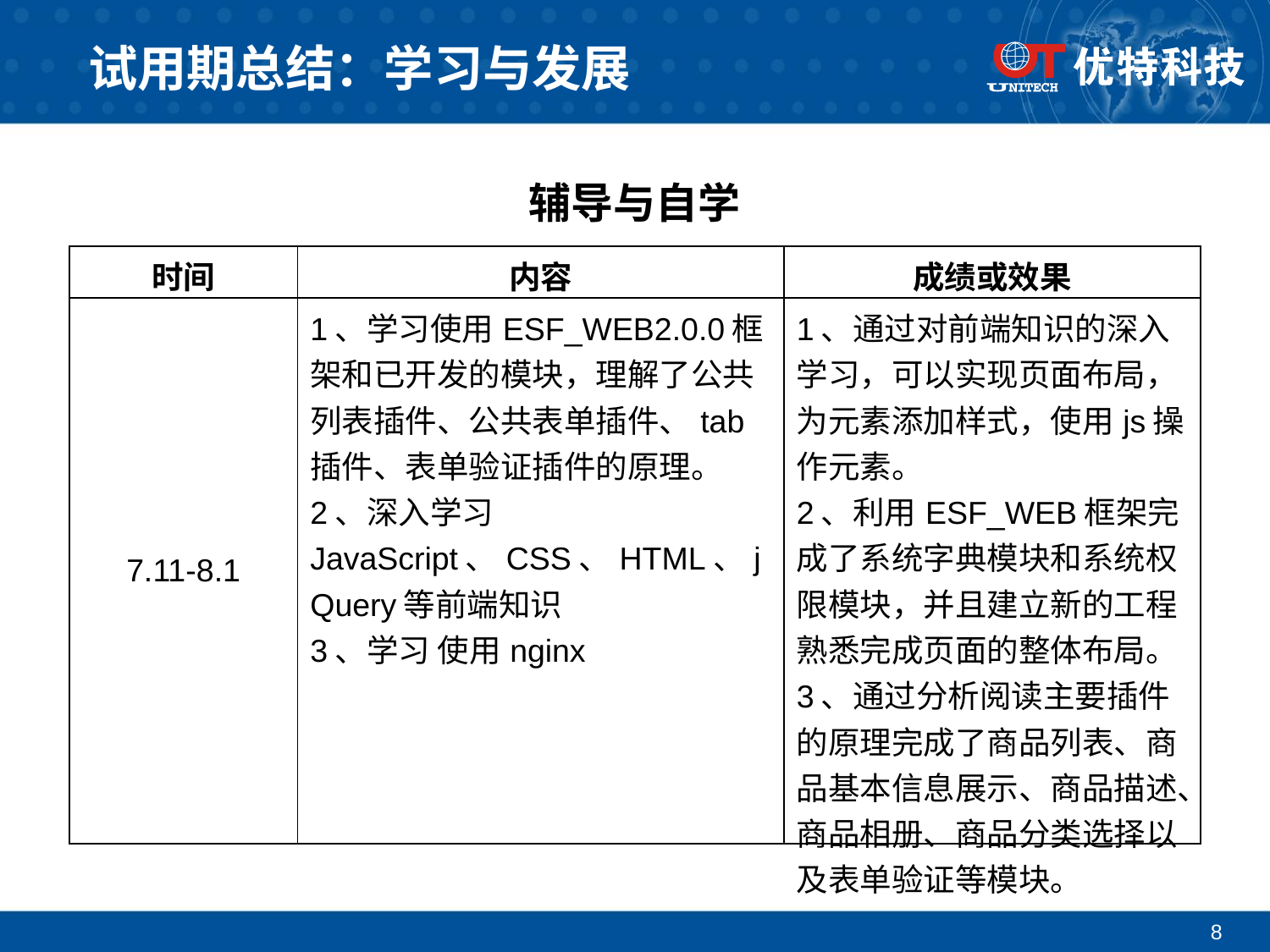

# 试用期总结：学习与发展

辅导与自学
| 时间 | 内容 | 成绩或效果 |
| --- | --- | --- |
| 7.11-8.1 | 1、学习使用ESF\_WEB2.0.0框架和已开发的模块，理解了公共列表插件、公共表单插件、tab插件、表单验证插件的原理。 2、深入学习JavaScript、CSS、HTML、jQuery等前端知识 3、学习 使用nginx | 1、通过对前端知识的深入学习，可以实现页面布局，为元素添加样式，使用js操作元素。 2、利用ESF\_WEB框架完成了系统字典模块和系统权限模块，并且建立新的工程熟悉完成页面的整体布局。 3、通过分析阅读主要插件的原理完成了商品列表、商品基本信息展示、商品描述、商品相册、商品分类选择以及表单验证等模块。 |
8